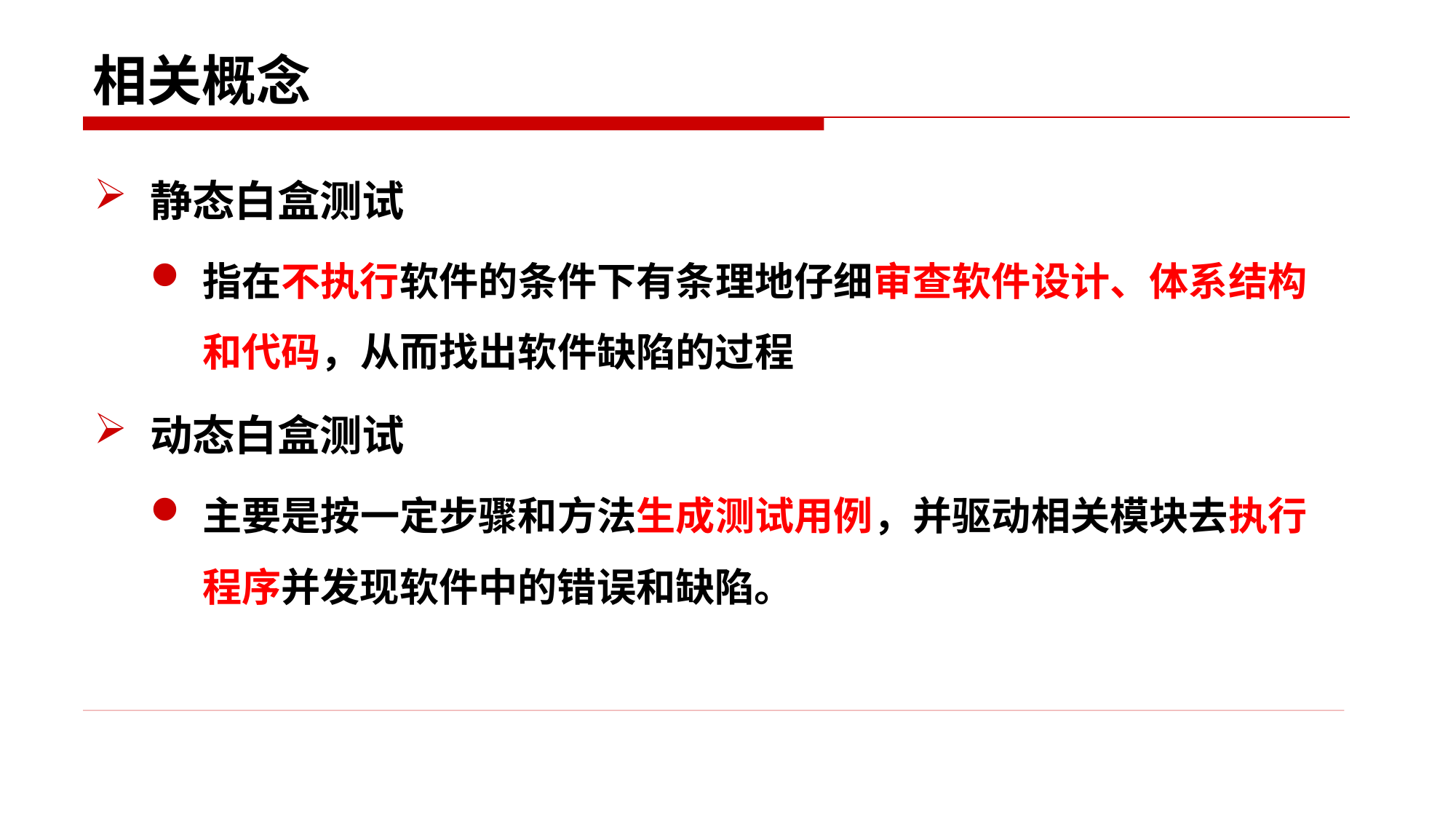

# 相关概念
静态白盒测试
指在不执行软件的条件下有条理地仔细审查软件设计、体系结构和代码，从而找出软件缺陷的过程
动态白盒测试
主要是按一定步骤和方法生成测试用例，并驱动相关模块去执行程序并发现软件中的错误和缺陷。